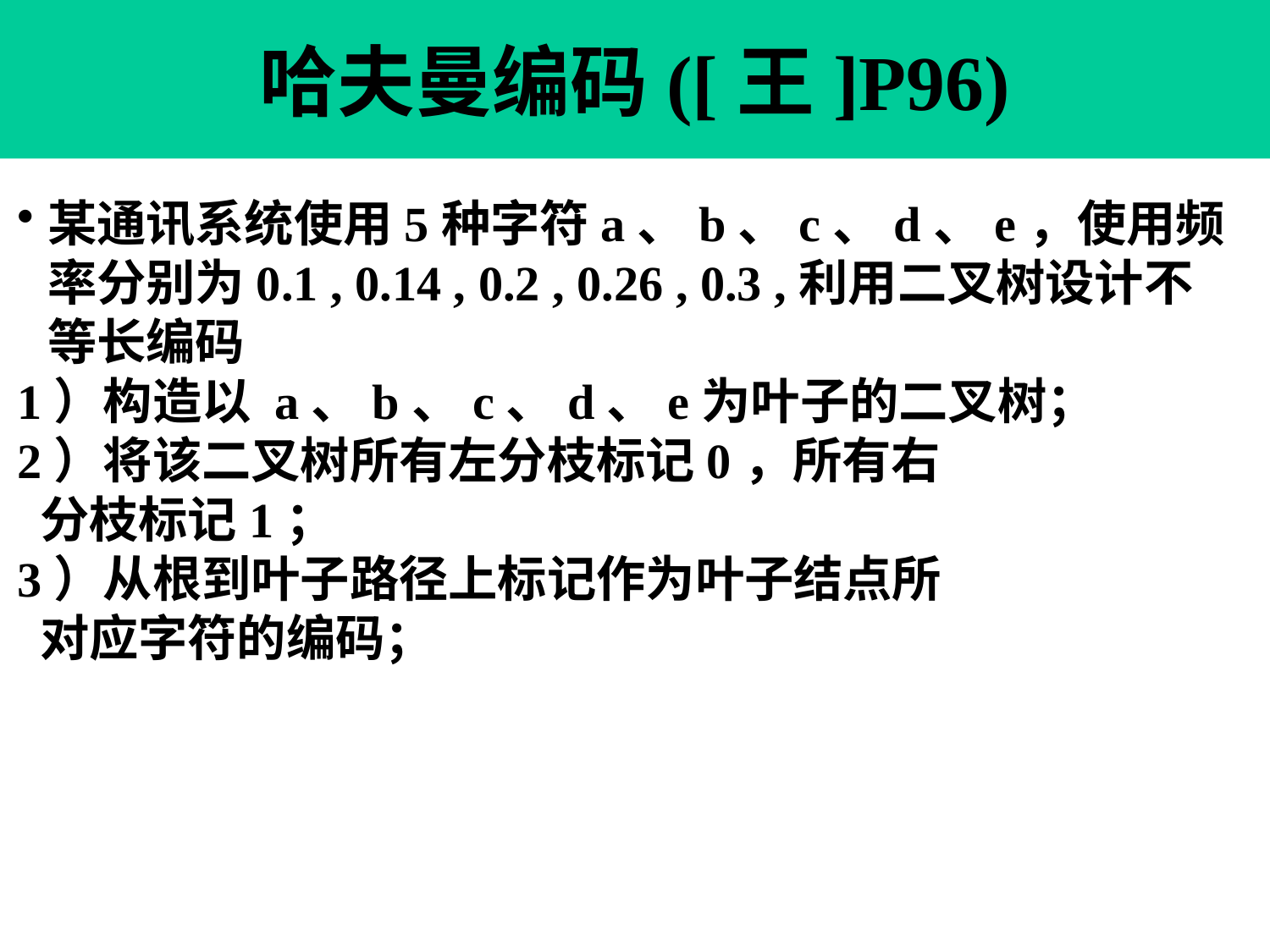

# 哈夫曼编码([王]P96)
某通讯系统使用5种字符a、b、c、d、e，使用频率分别为0.1 , 0.14 , 0.2 , 0.26 , 0.3 ,利用二叉树设计不等长编码
1）构造以 a、b、c、d、e为叶子的二叉树；
2）将该二叉树所有左分枝标记0，所有右
  分枝标记1；
3）从根到叶子路径上标记作为叶子结点所
  对应字符的编码；